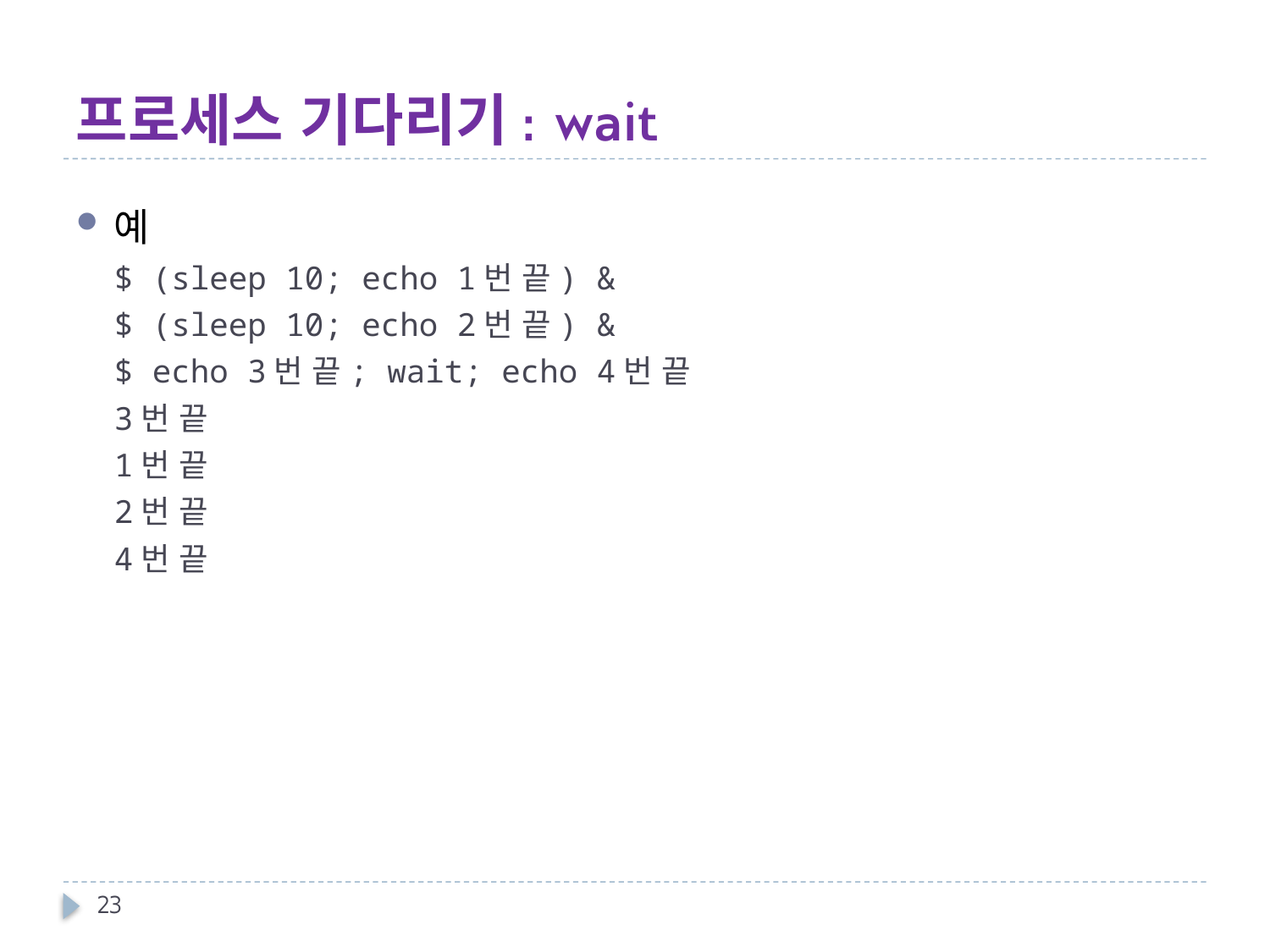

# 프로세스 기다리기: wait
예
$ (sleep 10; echo 1번 끝) &
$ (sleep 10; echo 2번 끝) &
$ echo 3번 끝; wait; echo 4번 끝
3번 끝
1번 끝
2번 끝
4번 끝

23